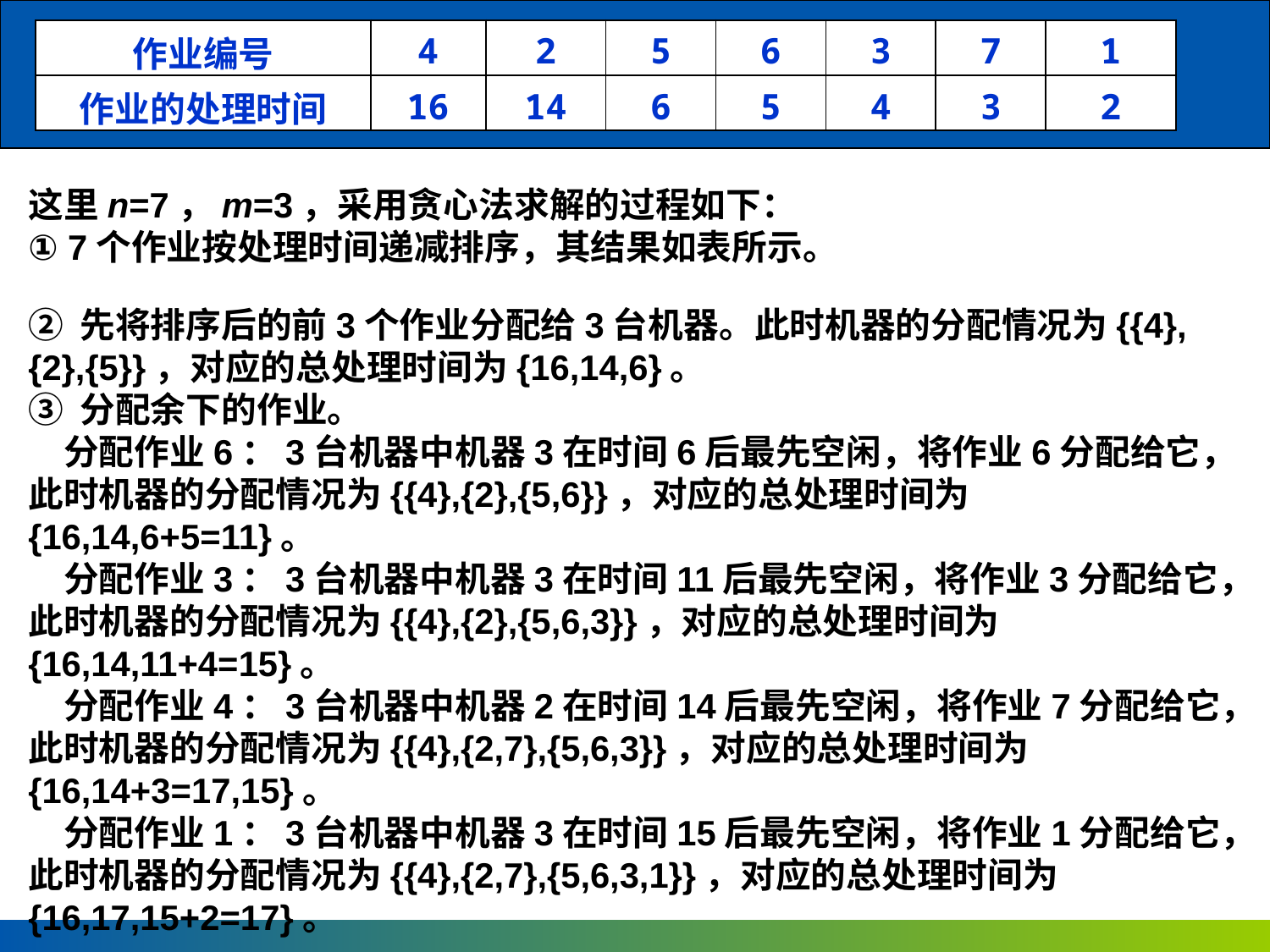

| 作业编号 | 4 | 2 | 5 | 6 | 3 | 7 | 1 |
| --- | --- | --- | --- | --- | --- | --- | --- |
| 作业的处理时间 | 16 | 14 | 6 | 5 | 4 | 3 | 2 |
这里n=7，m=3，采用贪心法求解的过程如下：
① 7个作业按处理时间递减排序，其结果如表所示。
② 先将排序后的前3个作业分配给3台机器。此时机器的分配情况为{{4},{2},{5}}，对应的总处理时间为{16,14,6}。
③ 分配余下的作业。
　分配作业6：3台机器中机器3在时间6后最先空闲，将作业6分配给它，此时机器的分配情况为{{4},{2},{5,6}}，对应的总处理时间为{16,14,6+5=11}。
　分配作业3：3台机器中机器3在时间11后最先空闲，将作业3分配给它，此时机器的分配情况为{{4},{2},{5,6,3}}，对应的总处理时间为{16,14,11+4=15}。
　分配作业4：3台机器中机器2在时间14后最先空闲，将作业7分配给它，此时机器的分配情况为{{4},{2,7},{5,6,3}}，对应的总处理时间为{16,14+3=17,15}。
　分配作业1：3台机器中机器3在时间15后最先空闲，将作业1分配给它，此时机器的分配情况为{{4},{2,7},{5,6,3,1}}，对应的总处理时间为{16,17,15+2=17}。